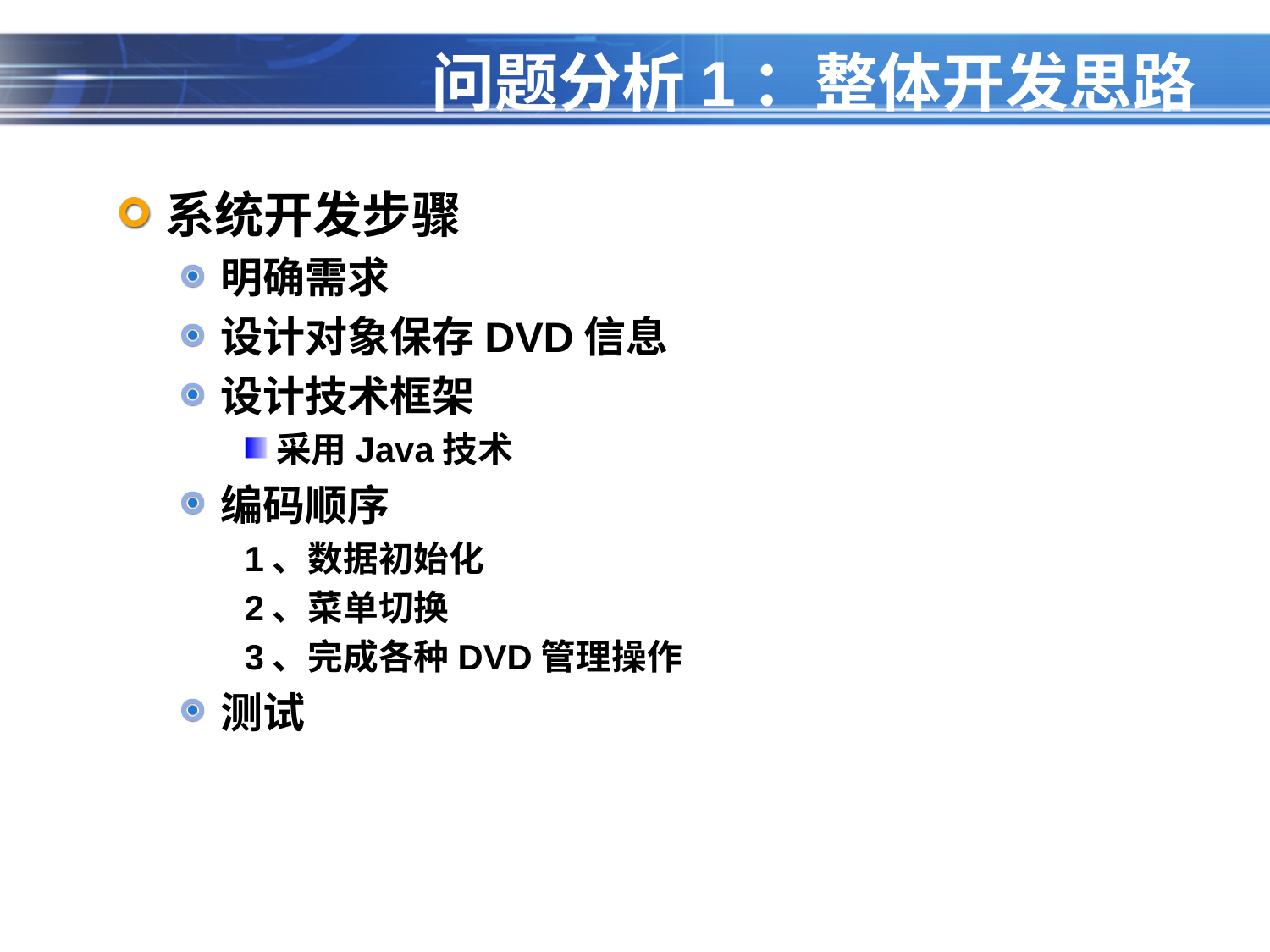

# 问题分析1：整体开发思路
系统开发步骤
明确需求
设计对象保存DVD信息
设计技术框架
采用Java技术
编码顺序
1、数据初始化
2、菜单切换
3、完成各种DVD管理操作
测试